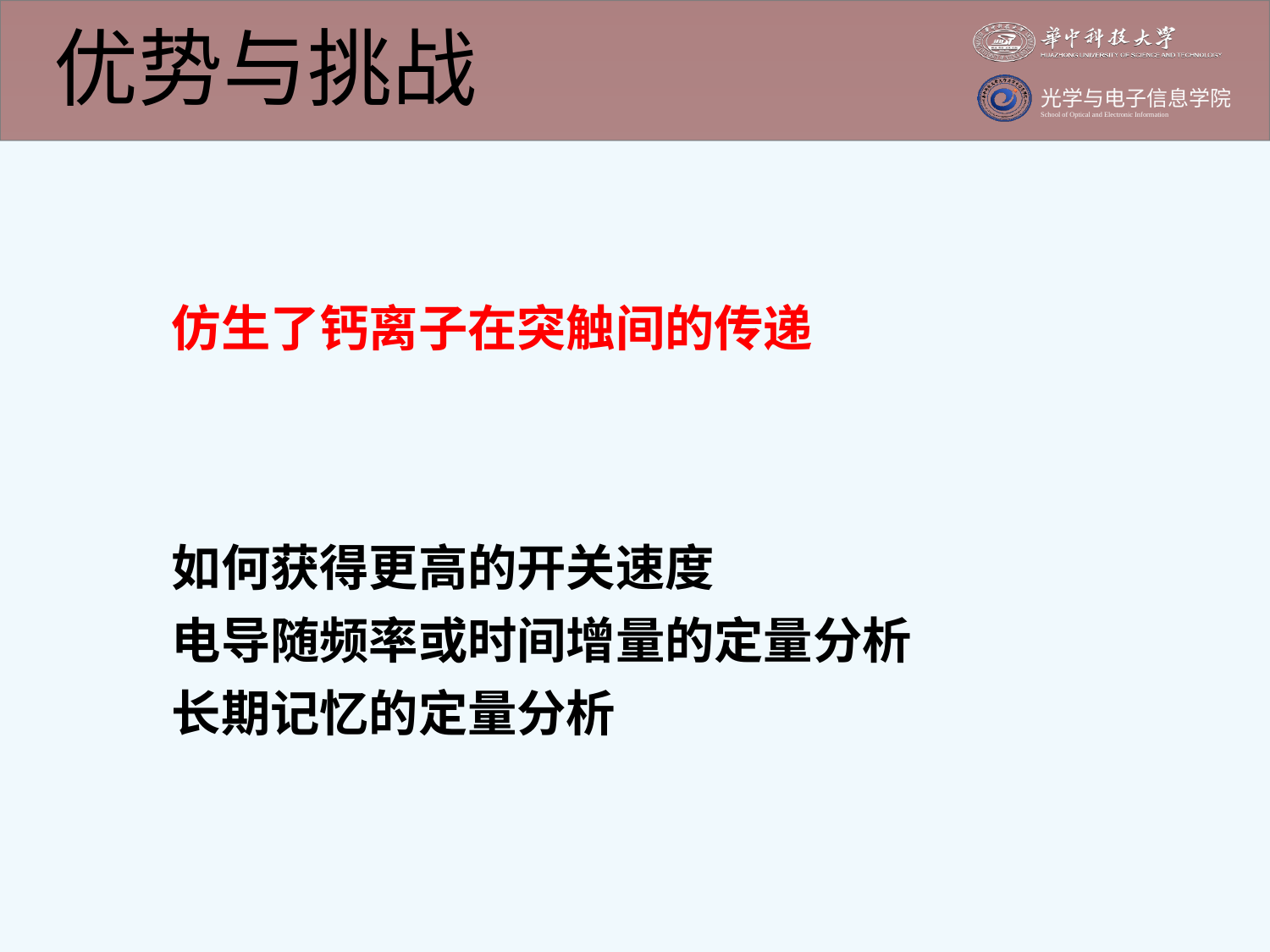

优势与挑战
仿生了钙离子在突触间的传递
如何获得更高的开关速度
电导随频率或时间增量的定量分析
长期记忆的定量分析